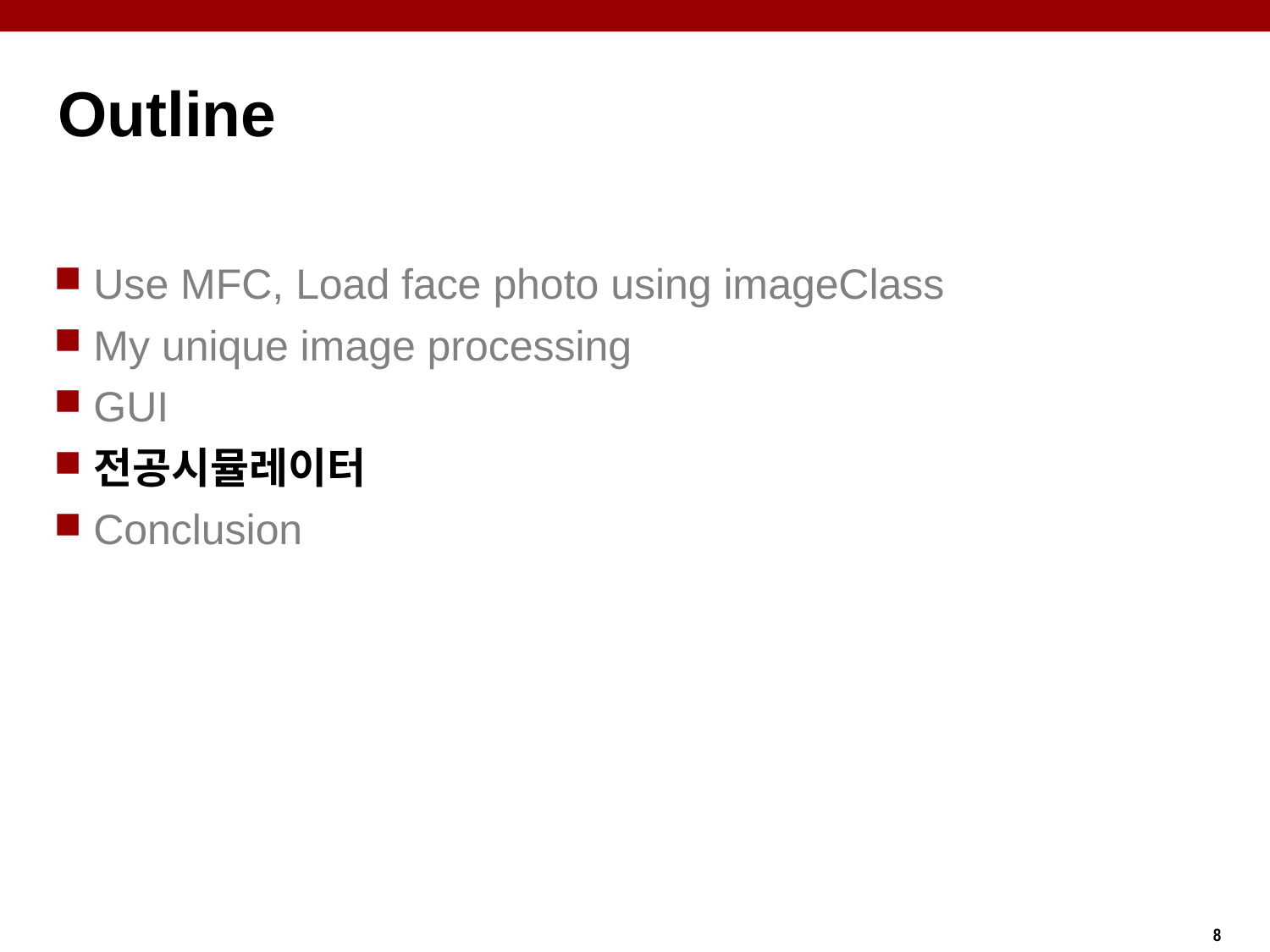

# Outline

Use MFC, Load face photo using imageClass
My unique image processing
GUI
전공시뮬레이터
Conclusion